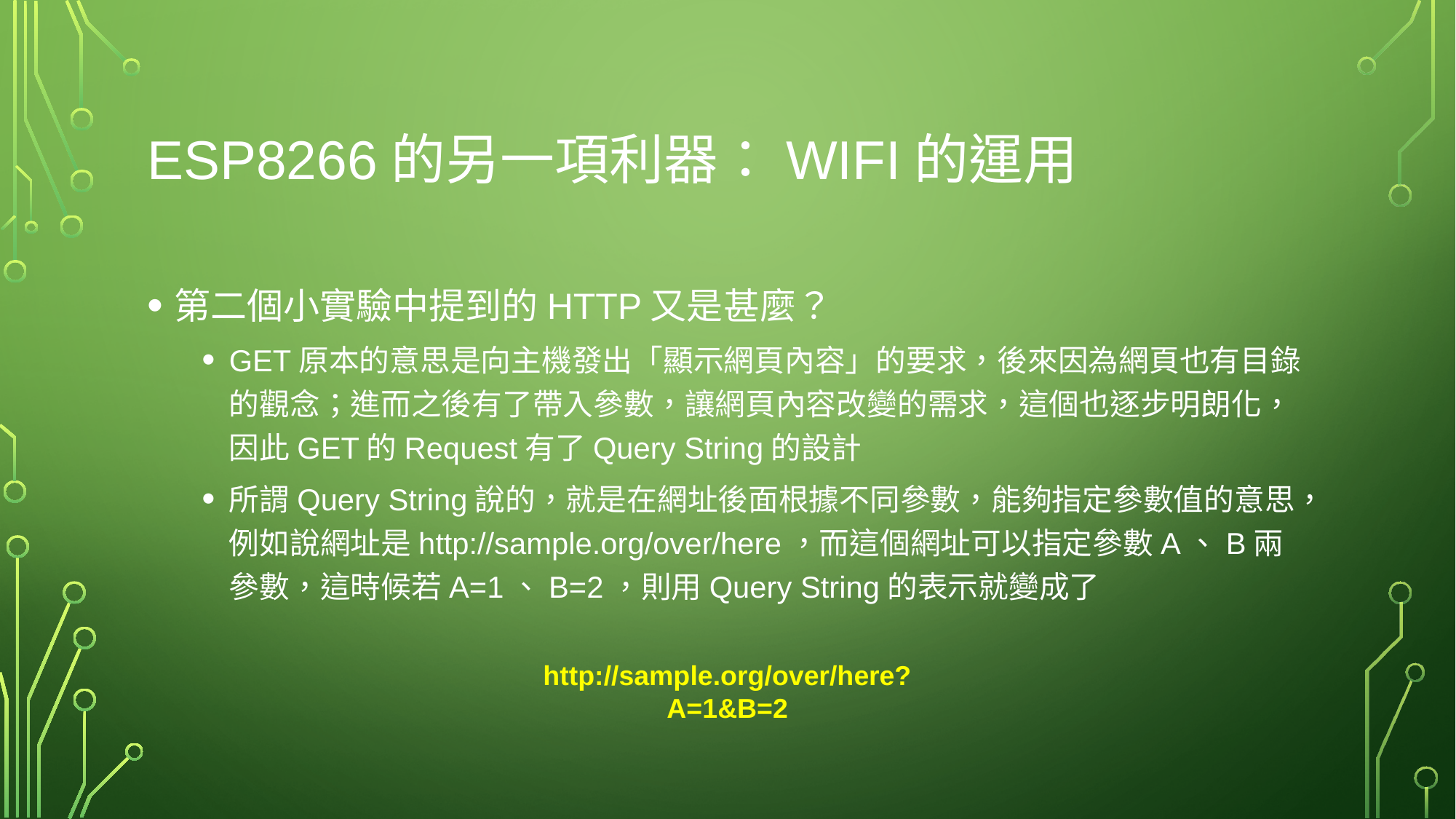

# ESP8266的另一項利器：WiFi的運用
第二個小實驗中提到的HTTP又是甚麼？
GET原本的意思是向主機發出「顯示網頁內容」的要求，後來因為網頁也有目錄的觀念；進而之後有了帶入參數，讓網頁內容改變的需求，這個也逐步明朗化，因此GET的Request有了Query String的設計
所謂Query String說的，就是在網址後面根據不同參數，能夠指定參數值的意思，例如說網址是http://sample.org/over/here，而這個網址可以指定參數A、B兩參數，這時候若A=1、B=2，則用Query String的表示就變成了
http://sample.org/over/here?A=1&B=2